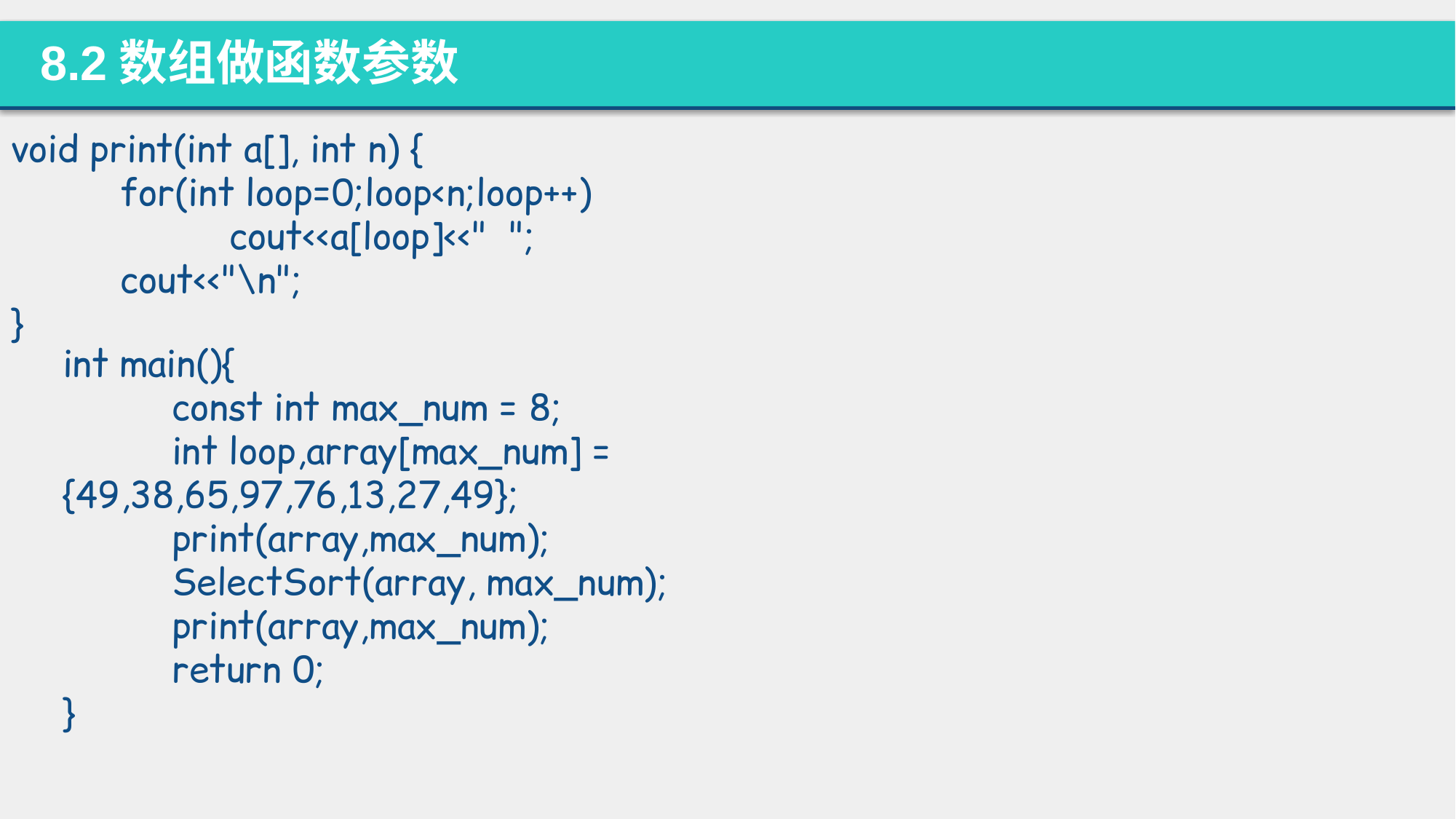

8.2数组做函数参数
void print(int a[], int n) {
	for(int loop=0;loop<n;loop++)
		cout<<a[loop]<<"  ";
	cout<<"\n";
}
int main(){
	const int max_num = 8;
	int loop,array[max_num] = {49,38,65,97,76,13,27,49};
	print(array,max_num);
 	SelectSort(array, max_num);
	print(array,max_num);
	return 0;
}